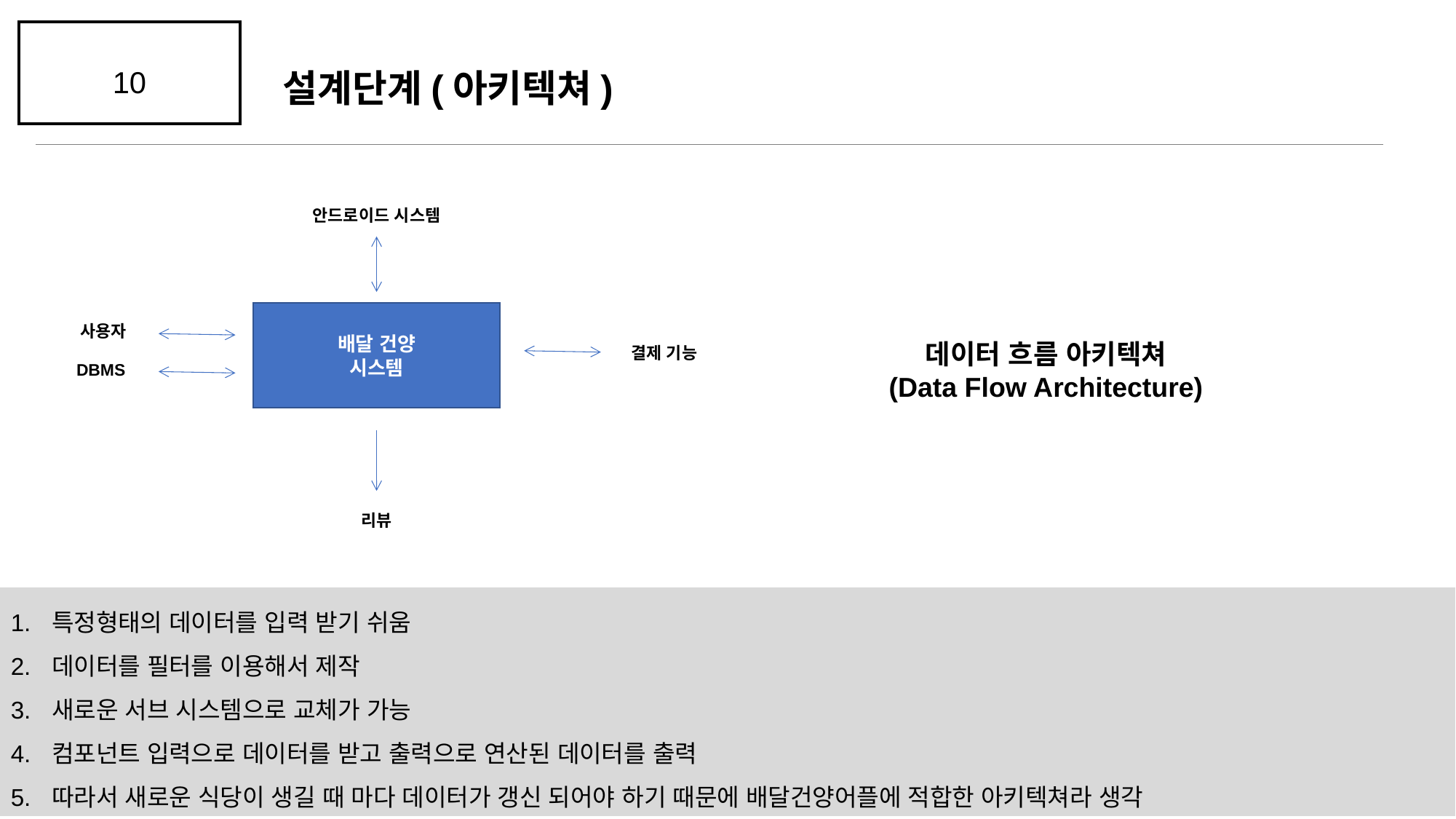

10
설계단계(아키텍쳐)
안드로이드 시스템
배달 건양
시스템
사용자
결제 기능
DBMS
리뷰
데이터 흐름 아키텍쳐
(Data Flow Architecture)
특정형태의 데이터를 입력 받기 쉬움
데이터를 필터를 이용해서 제작
새로운 서브 시스템으로 교체가 가능
컴포넌트 입력으로 데이터를 받고 출력으로 연산된 데이터를 출력
따라서 새로운 식당이 생길 때 마다 데이터가 갱신 되어야 하기 때문에 배달건양어플에 적합한 아키텍쳐라 생각